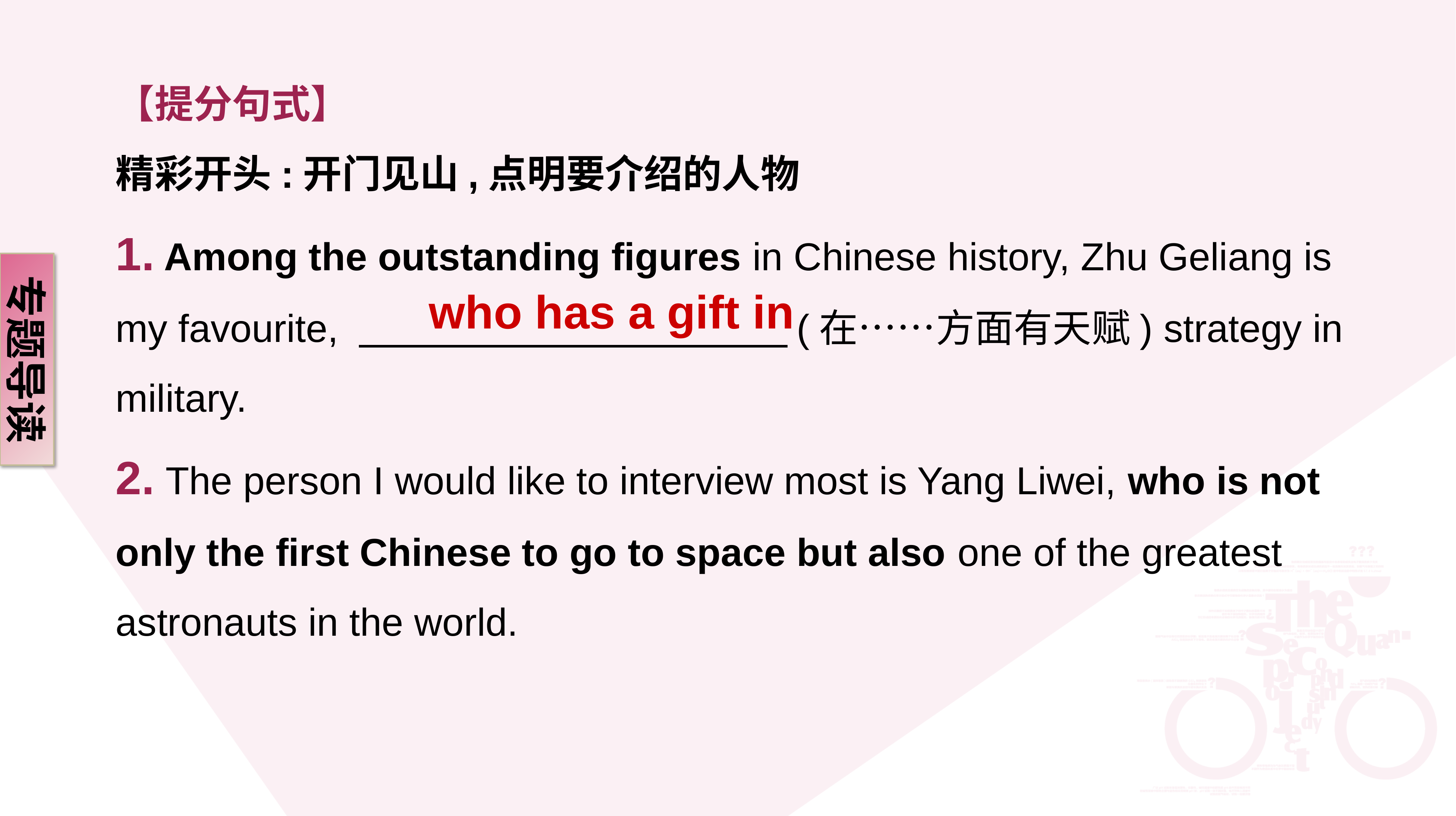

【提分句式】
精彩开头:开门见山,点明要介绍的人物
1. Among the outstanding figures in Chinese history, Zhu Geliang is my favourite, 　　　　         　　　　　(在……方面有天赋) strategy in military.
2. The person I would like to interview most is Yang Liwei, who is not only the first Chinese to go to space but also one of the greatest astronauts in the world.
who has a gift in
专题导读